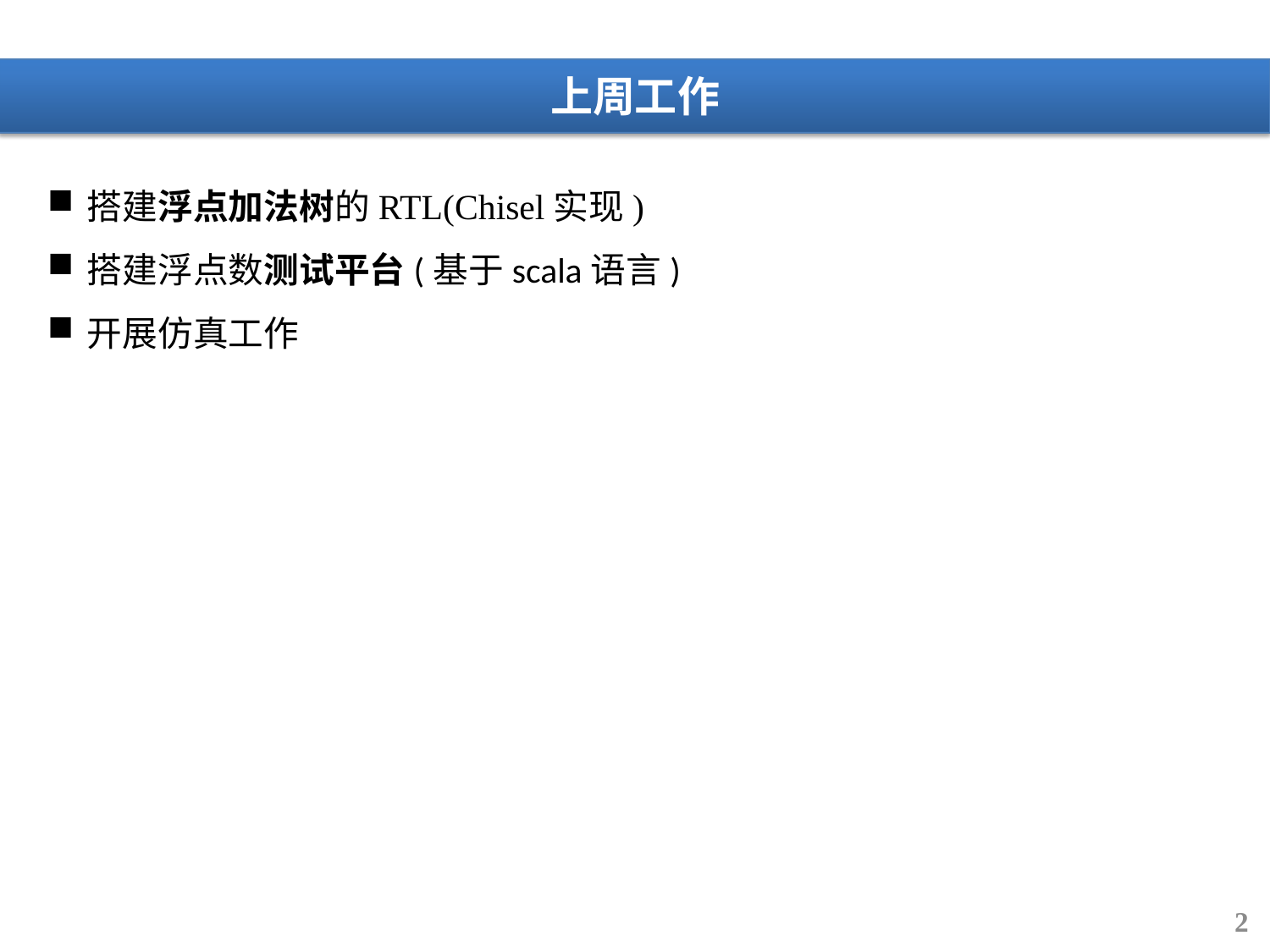

# 上周工作
搭建浮点加法树的RTL(Chisel实现)
搭建浮点数测试平台(基于scala语言)
开展仿真工作
2